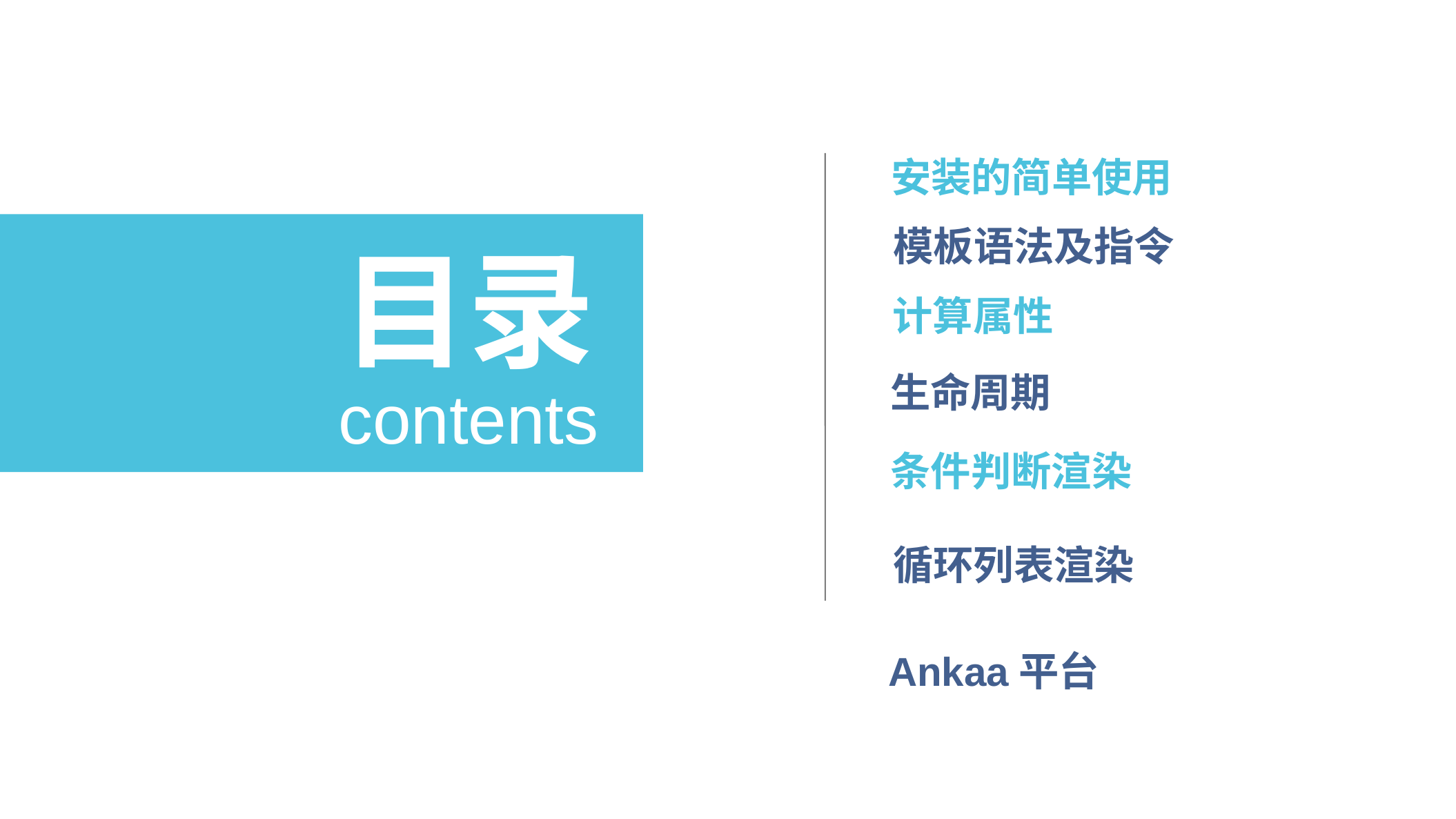

安装的简单使用

模板语法及指令
目录
计算属性
生命周期
contents
条件判断渲染
循环列表渲染
Ankaa平台